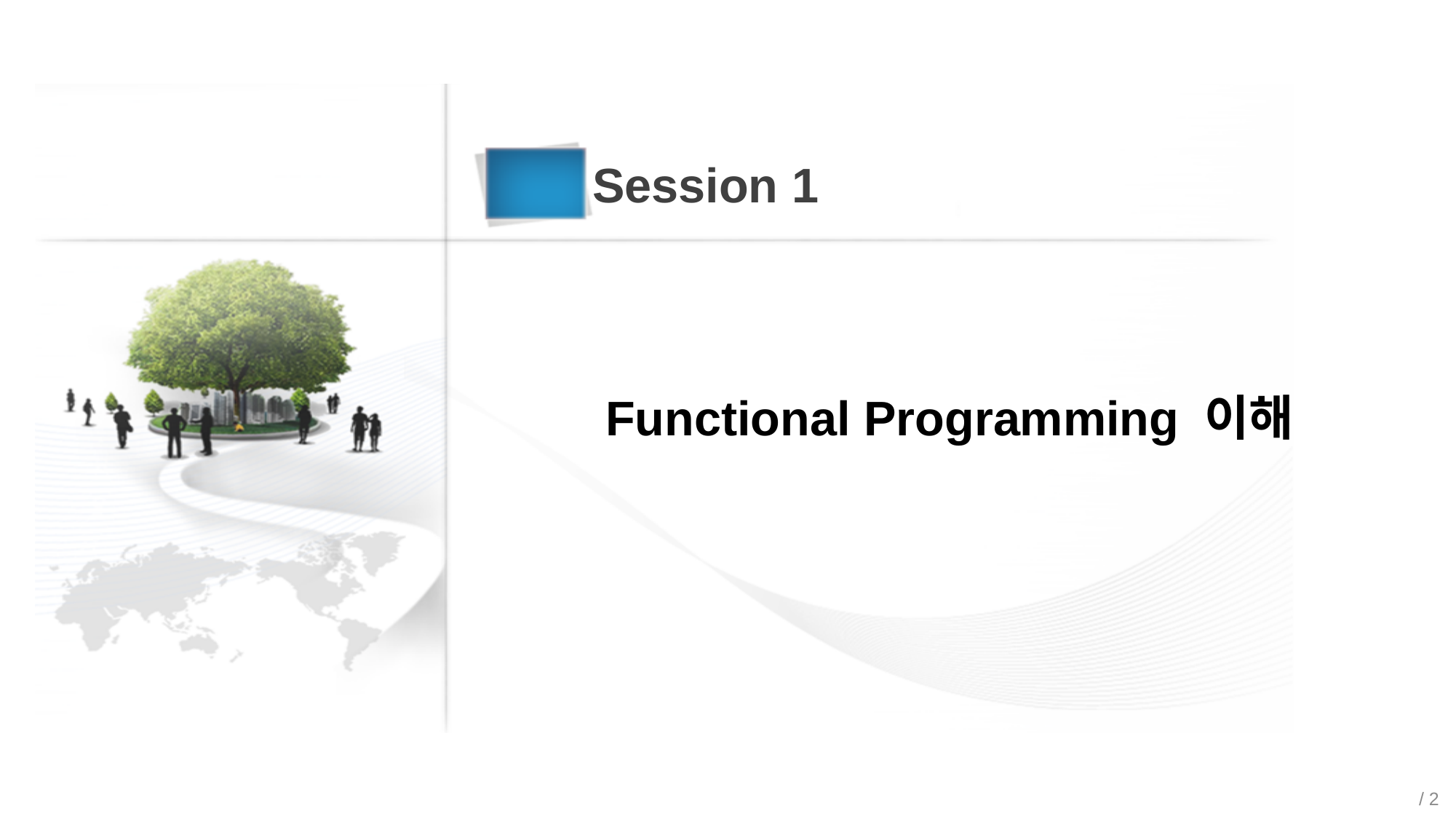

Session 1
Functional Programming 이해
/ 2